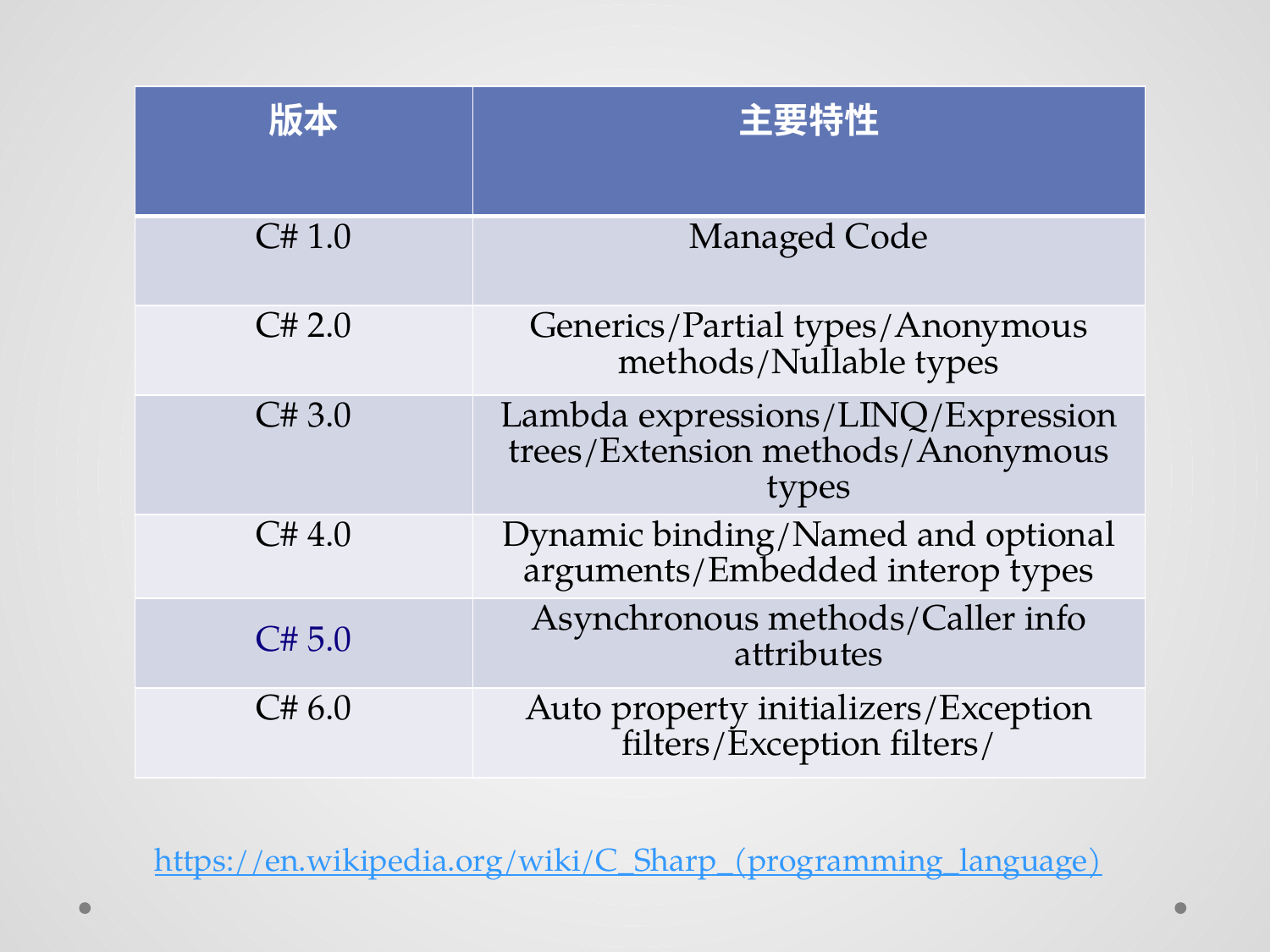

| 版本 | 主要特性 |
| --- | --- |
| C# 1.0 | Managed Code |
| C# 2.0 | Generics/Partial types/Anonymous methods/Nullable types |
| C# 3.0 | Lambda expressions/LINQ/Expression trees/Extension methods/Anonymous types |
| C# 4.0 | Dynamic binding/Named and optional arguments/Embedded interop types |
| C# 5.0 | Asynchronous methods/Caller info attributes |
| C# 6.0 | Auto property initializers/Exception filters/Exception filters/ |
https://en.wikipedia.org/wiki/C_Sharp_(programming_language)